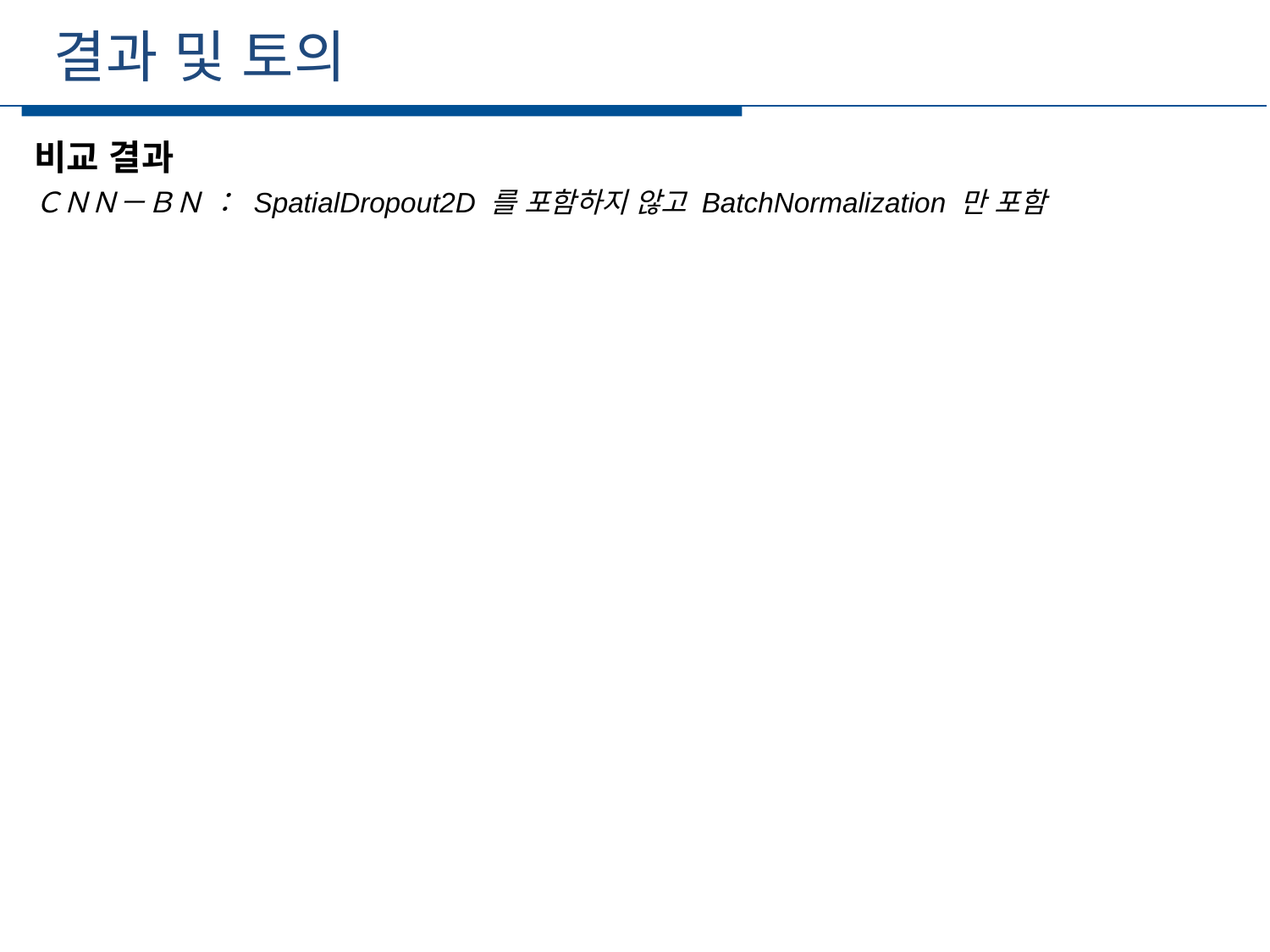

결과 및 토의
세부일정

비교 결과
ＣＮＮ－ＢＮ ： SpatialDropout2D 를 포함하지 않고 BatchNormalization 만 포함